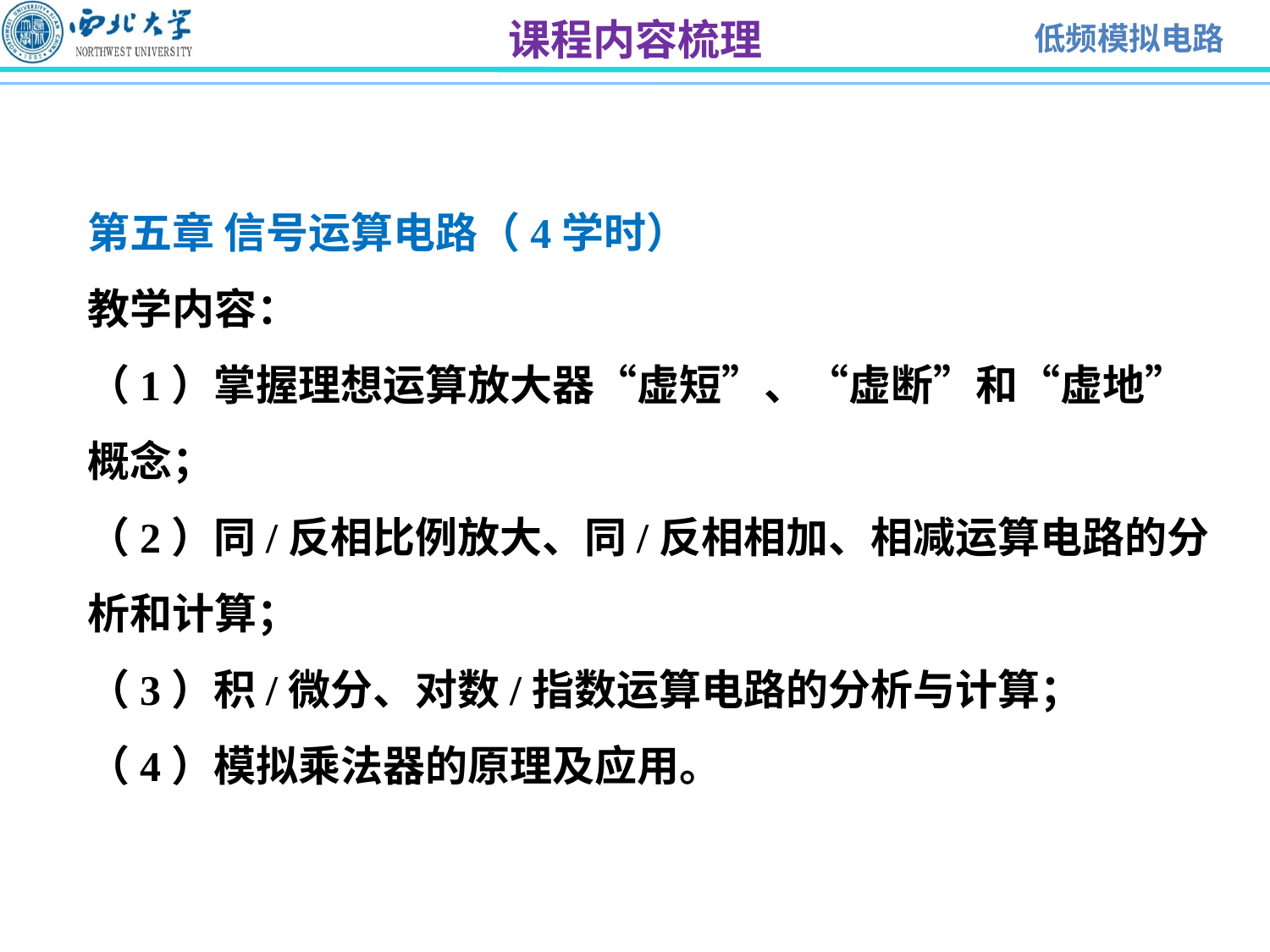

课程内容梳理
第五章 信号运算电路（4学时）
教学内容：
（1）掌握理想运算放大器“虚短”、“虚断”和“虚地”概念；
（2）同/反相比例放大、同/反相相加、相减运算电路的分析和计算；
（3）积/微分、对数/指数运算电路的分析与计算；
（4）模拟乘法器的原理及应用。
27